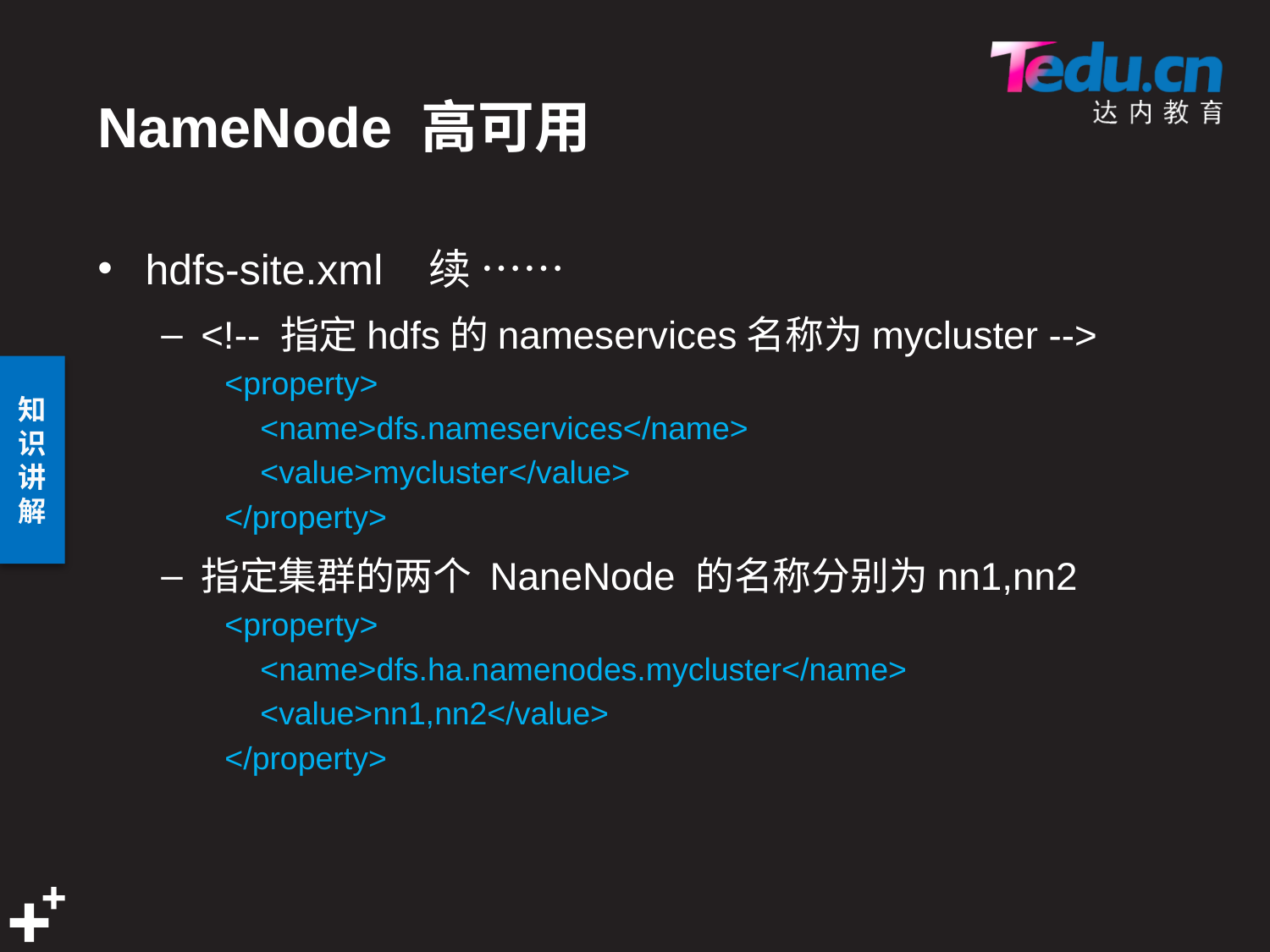

# NameNode 高可用
hdfs-site.xml   续 ……
<!-- 指定hdfs的nameservices名称为mycluster -->
<property>
    <name>dfs.nameservices</name>
    <value>mycluster</value>
</property>
指定集群的两个 NaneNode 的名称分别为nn1,nn2
<property>
    <name>dfs.ha.namenodes.mycluster</name>
    <value>nn1,nn2</value>
</property>